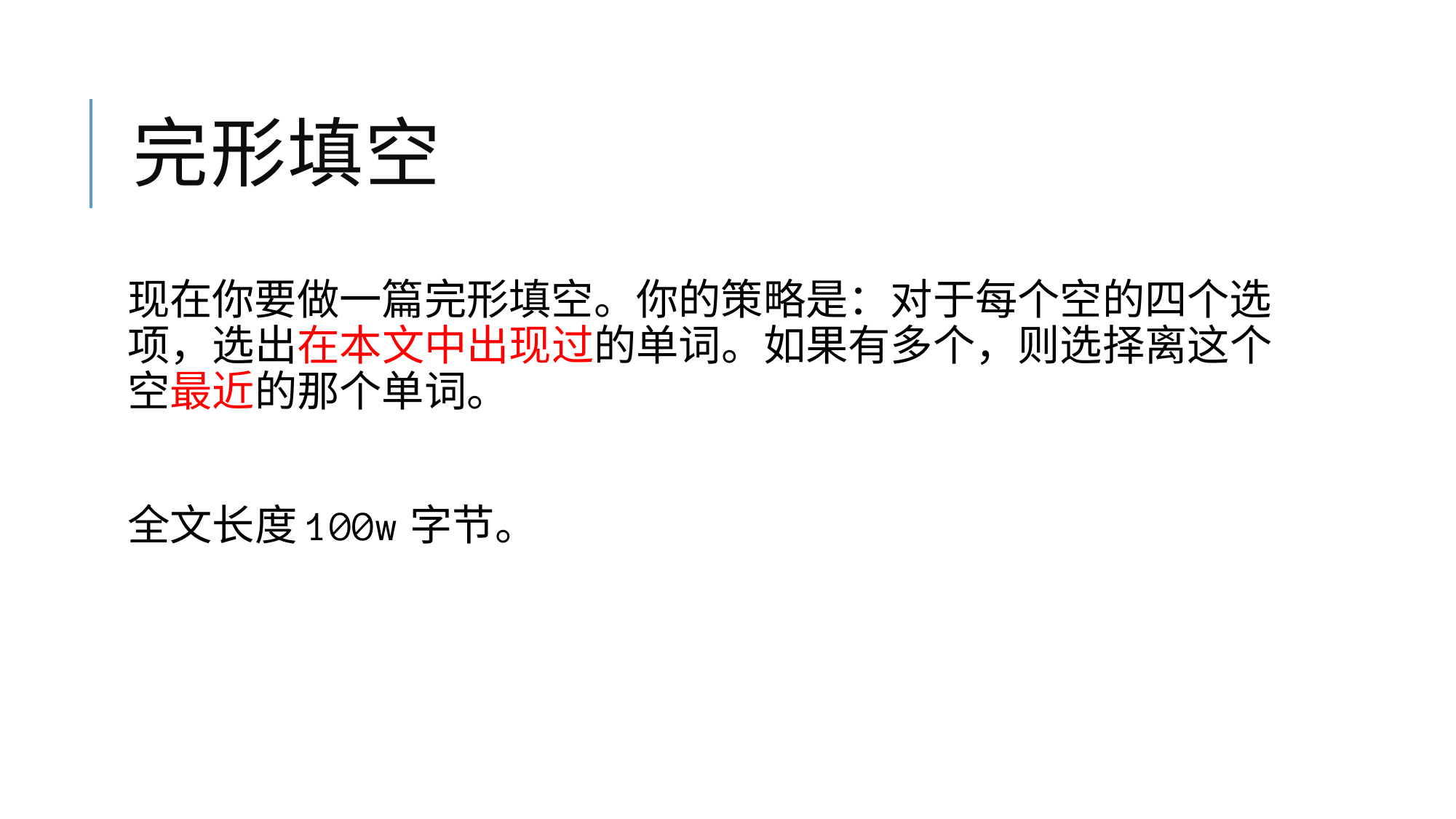

# 完形填空
现在你要做一篇完形填空。你的策略是：对于每个空的四个选项，选出在本文中出现过的单词。如果有多个，则选择离这个空最近的那个单词。

全文长度100w字节。